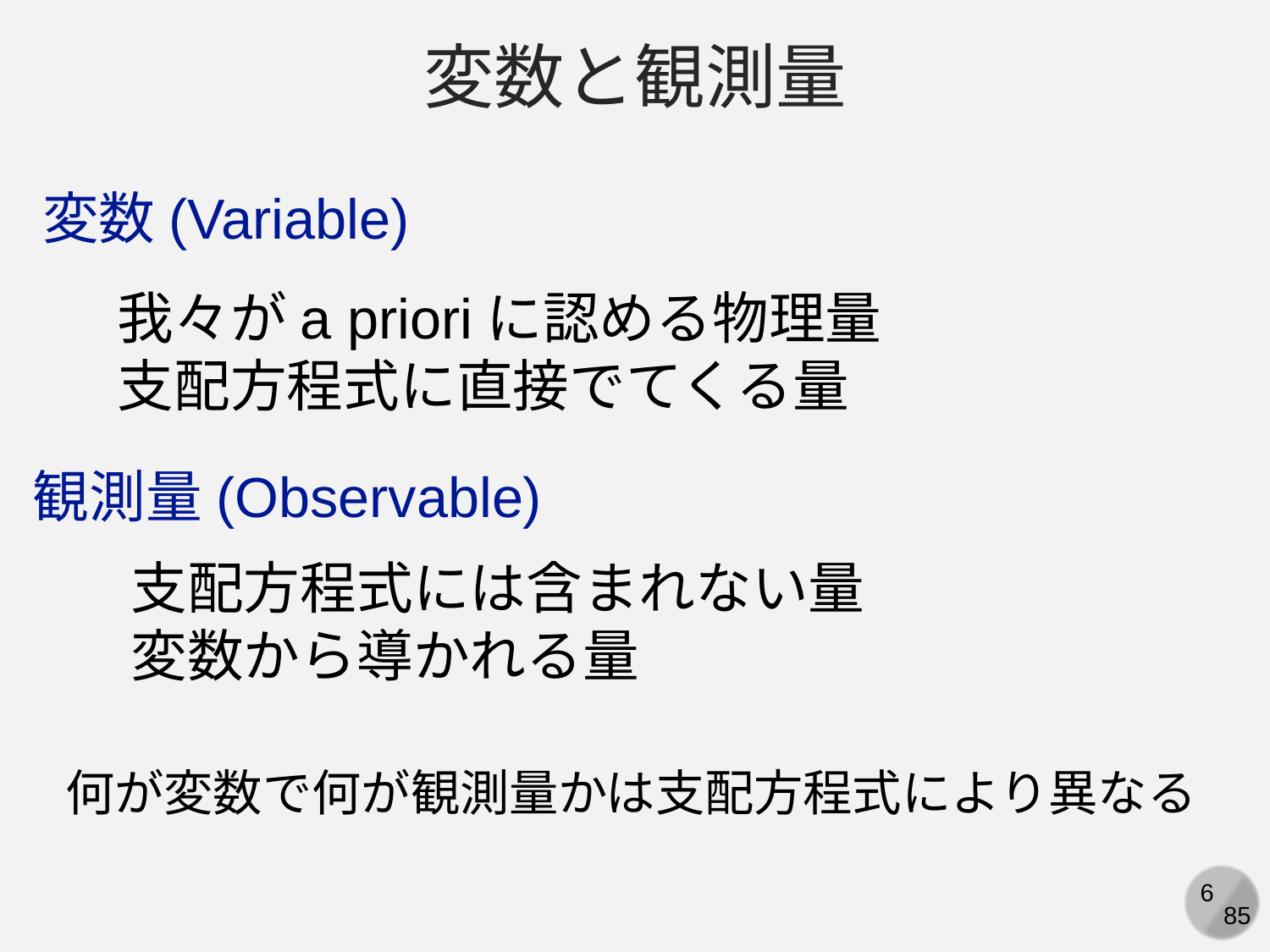

変数と観測量
変数(Variable)
我々がa prioriに認める物理量
支配方程式に直接でてくる量
観測量(Observable)
支配方程式には含まれない量
変数から導かれる量
何が変数で何が観測量かは支配方程式により異なる